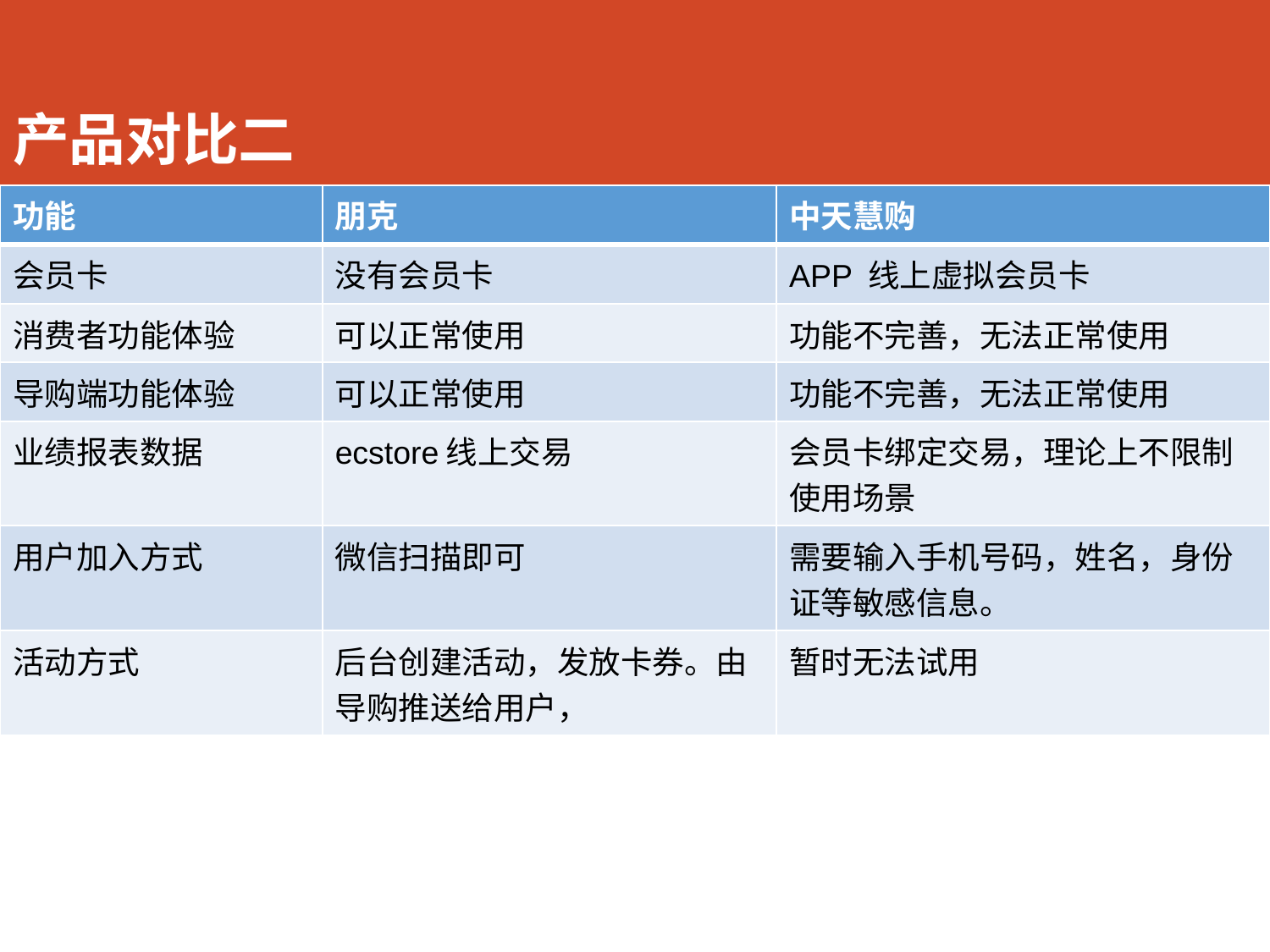

产品对比二
| 功能 | 朋克 | 中天慧购 |
| --- | --- | --- |
| 会员卡 | 没有会员卡 | APP 线上虚拟会员卡 |
| 消费者功能体验 | 可以正常使用 | 功能不完善，无法正常使用 |
| 导购端功能体验 | 可以正常使用 | 功能不完善，无法正常使用 |
| 业绩报表数据 | ecstore线上交易 | 会员卡绑定交易，理论上不限制使用场景 |
| 用户加入方式 | 微信扫描即可 | 需要输入手机号码，姓名，身份证等敏感信息。 |
| 活动方式 | 后台创建活动，发放卡券。由导购推送给用户， | 暂时无法试用 |